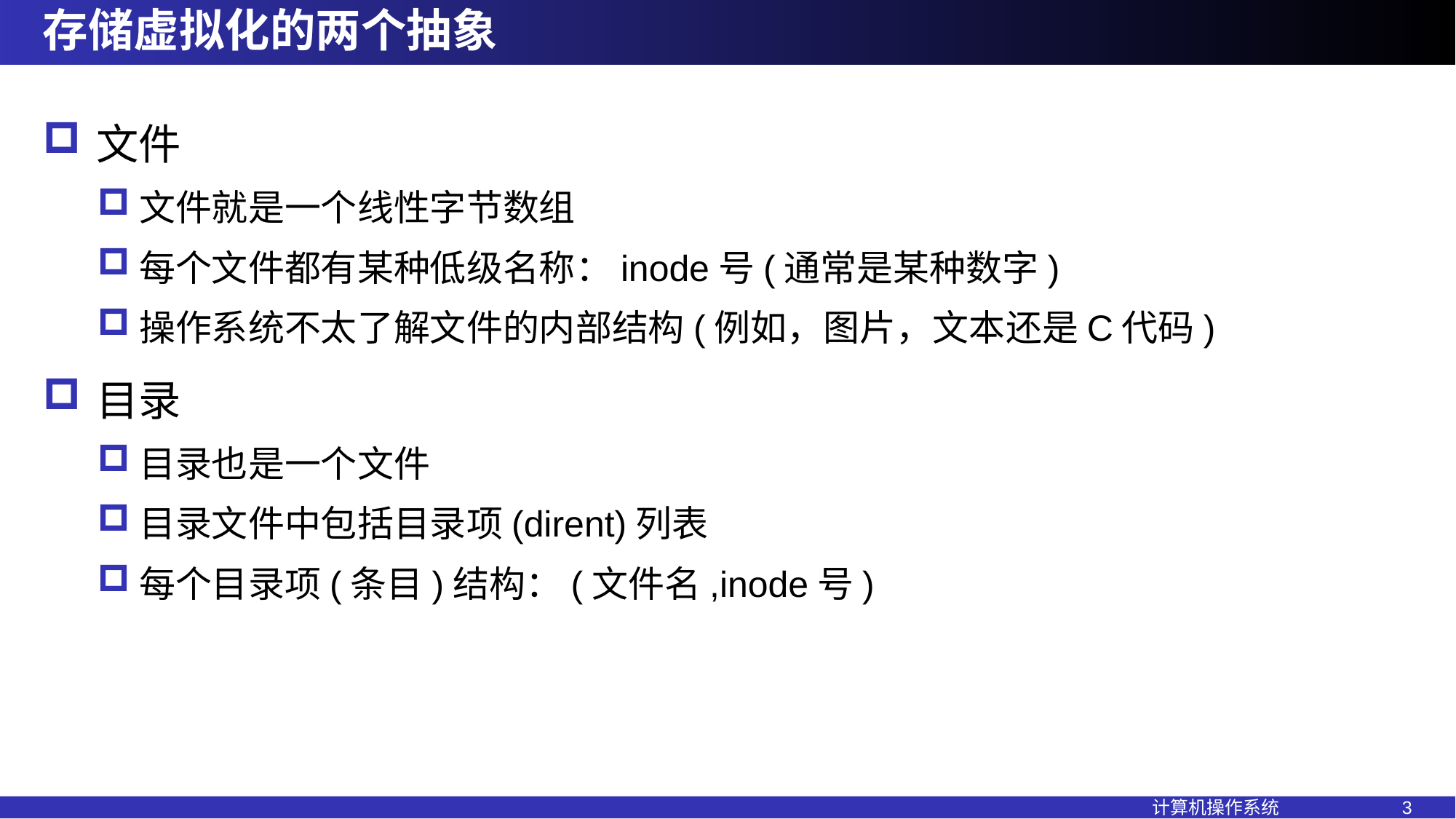

# 存储虚拟化的两个抽象
文件
文件就是一个线性字节数组
每个文件都有某种低级名称：inode号(通常是某种数字)
操作系统不太了解文件的内部结构(例如，图片，文本还是C代码)
目录
目录也是一个文件
目录文件中包括目录项(dirent)列表
每个目录项(条目)结构：(文件名,inode号)
计算机操作系统                     3